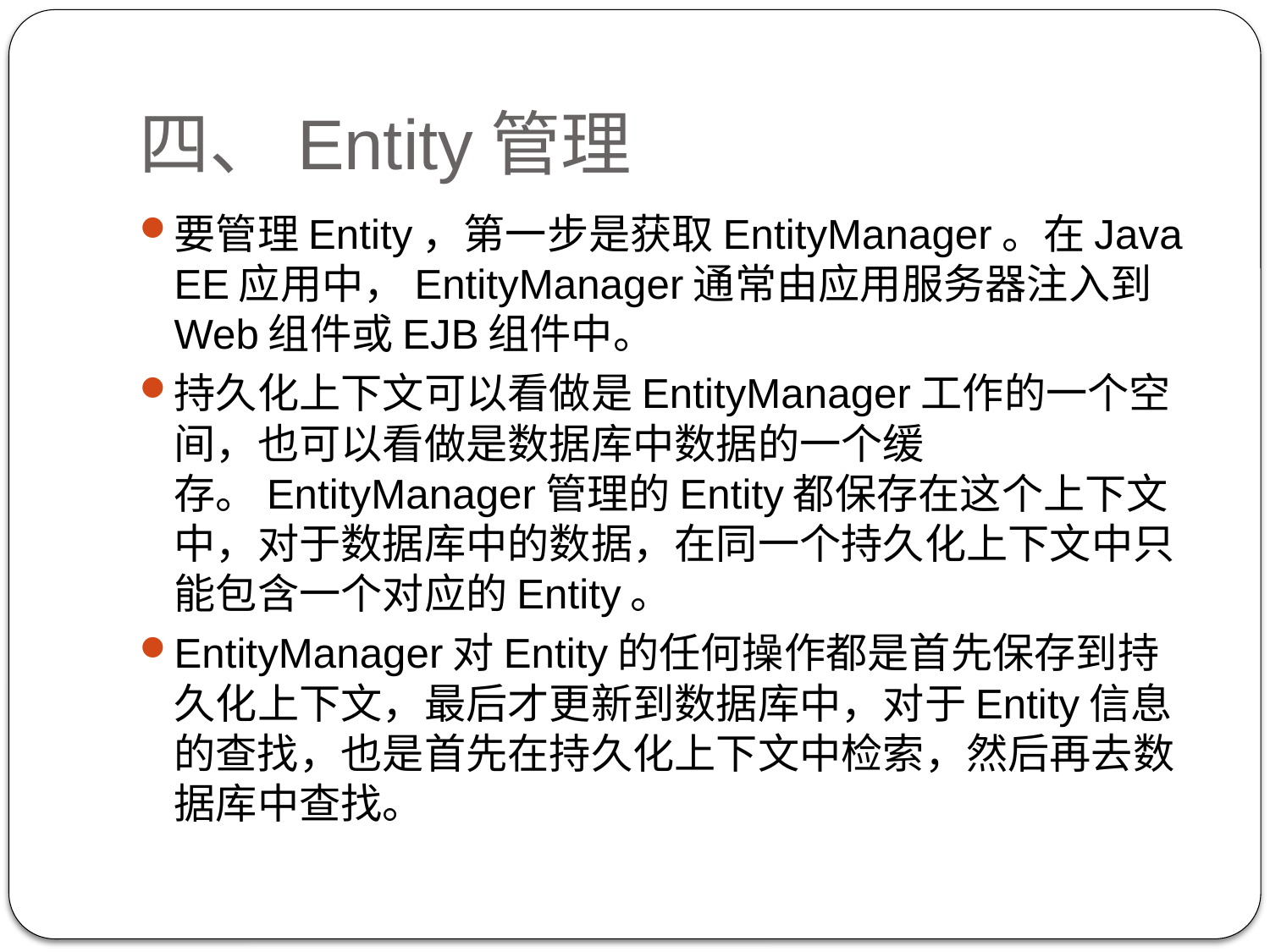

# 四、Entity管理
要管理Entity，第一步是获取EntityManager。在Java EE应用中，EntityManager通常由应用服务器注入到Web组件或EJB组件中。
持久化上下文可以看做是EntityManager工作的一个空间，也可以看做是数据库中数据的一个缓存。EntityManager管理的Entity都保存在这个上下文中，对于数据库中的数据，在同一个持久化上下文中只能包含一个对应的Entity。
EntityManager对Entity的任何操作都是首先保存到持久化上下文，最后才更新到数据库中，对于Entity信息的查找，也是首先在持久化上下文中检索，然后再去数据库中查找。